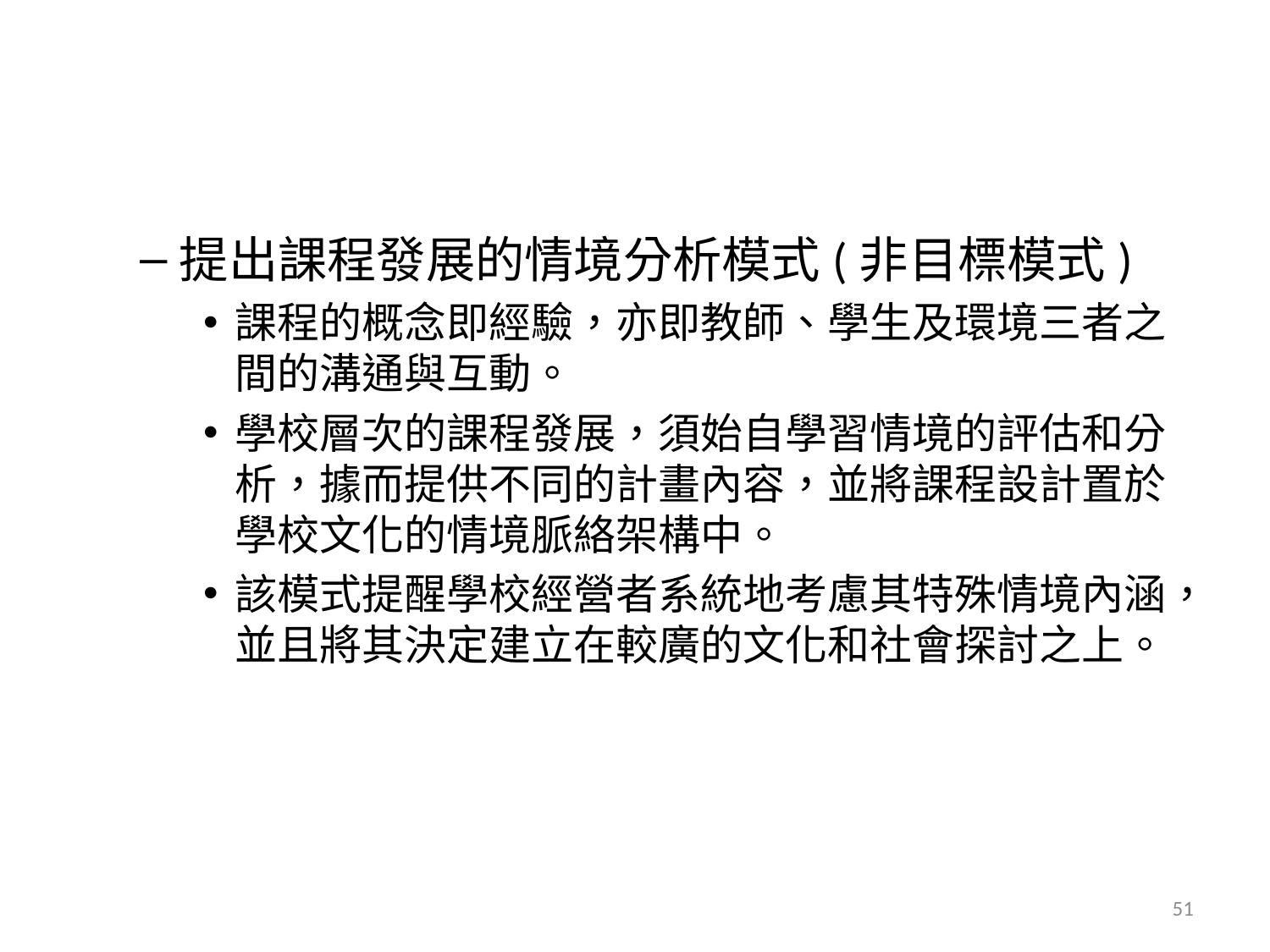

#
提出課程發展的情境分析模式(非目標模式)
課程的概念即經驗，亦即教師、學生及環境三者之間的溝通與互動。
學校層次的課程發展，須始自學習情境的評估和分析，據而提供不同的計畫內容，並將課程設計置於學校文化的情境脈絡架構中。
該模式提醒學校經營者系統地考慮其特殊情境內涵，並且將其決定建立在較廣的文化和社會探討之上。
51